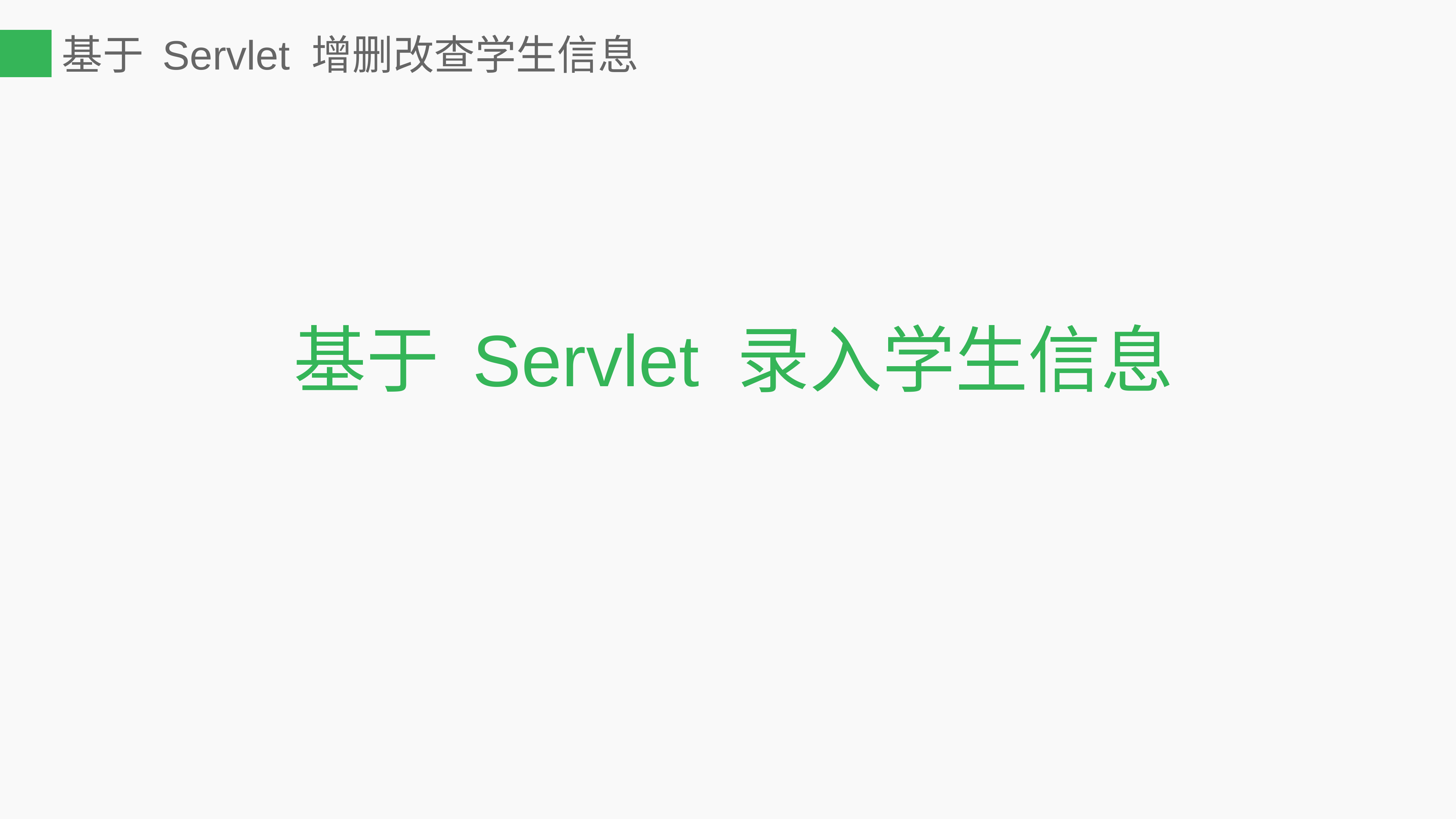

# 基于 Servlet 增删改查学生信息
基于 Servlet 录入学生信息